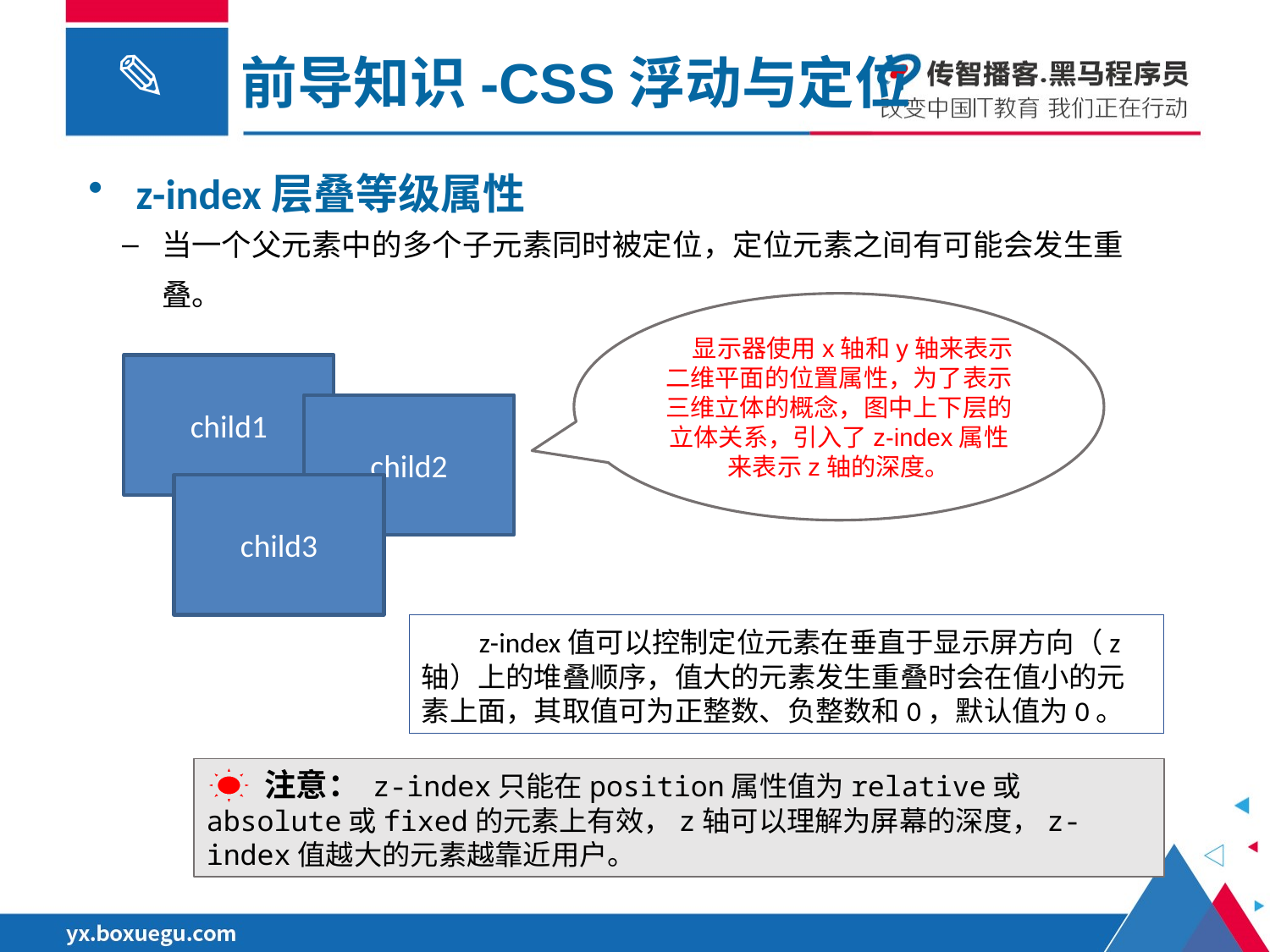

前导知识-CSS浮动与定位
z-index层叠等级属性
当一个父元素中的多个子元素同时被定位，定位元素之间有可能会发生重叠。
    显示器使用x轴和y轴来表示二维平面的位置属性，为了表示三维立体的概念，图中上下层的立体关系，引入了z-index属性来表示z轴的深度。
child1
child2
child3
        z-index值可以控制定位元素在垂直于显示屏方向（z轴）上的堆叠顺序，值大的元素发生重叠时会在值小的元素上面，其取值可为正整数、负整数和0，默认值为0。
       注意： z-index只能在position属性值为relative或absolute或fixed的元素上有效，z轴可以理解为屏幕的深度，z-index值越大的元素越靠近用户。